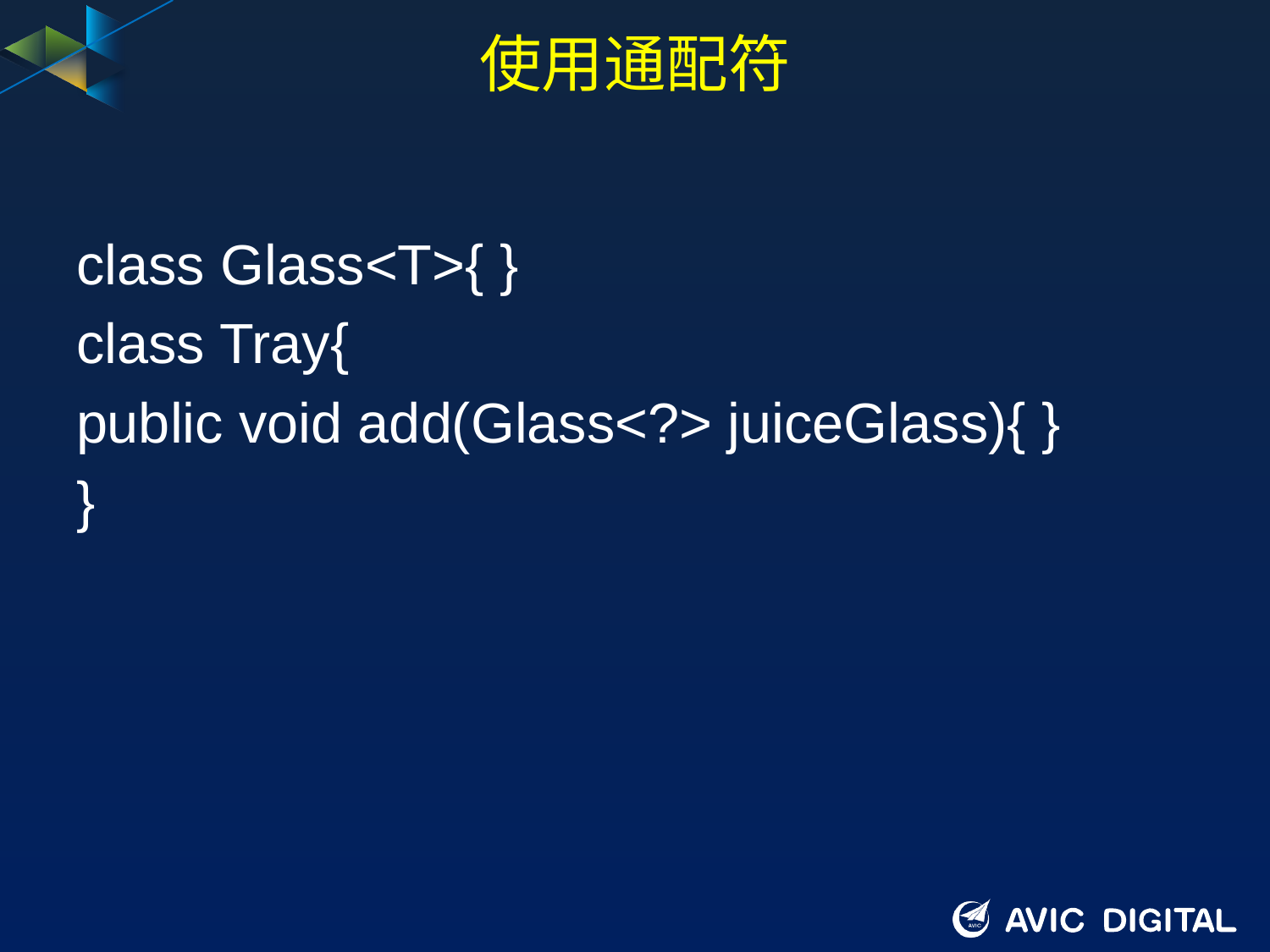

# 使用通配符
class Glass<T>{ }
class Tray{
public void add(Glass<?> juiceGlass){ }
}